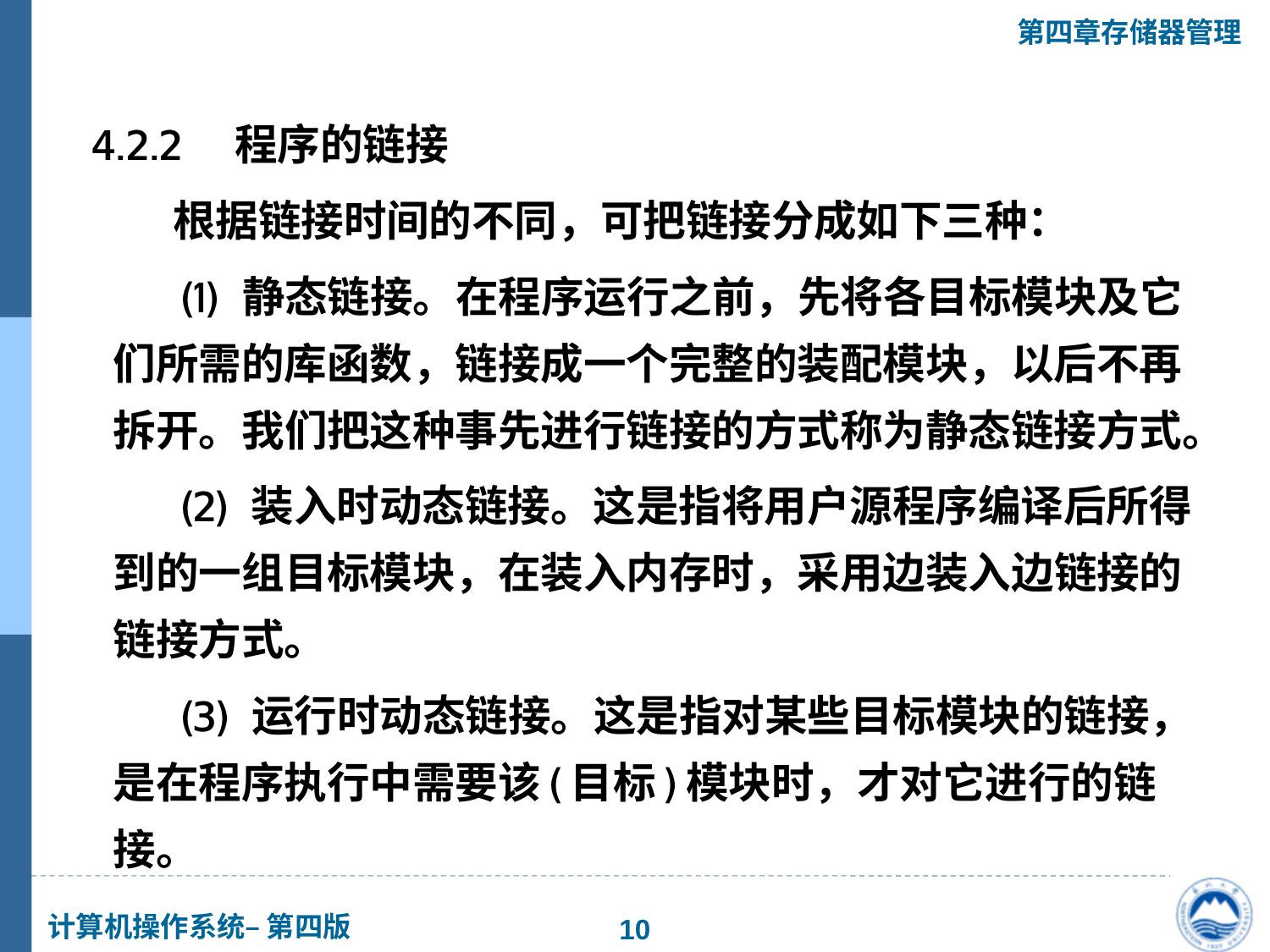

4.2.2　程序的链接
　　 根据链接时间的不同，可把链接分成如下三种：
　　 (1) 静态链接。在程序运行之前，先将各目标模块及它们所需的库函数，链接成一个完整的装配模块，以后不再拆开。我们把这种事先进行链接的方式称为静态链接方式。
　　 (2) 装入时动态链接。这是指将用户源程序编译后所得到的一组目标模块，在装入内存时，采用边装入边链接的链接方式。
　 　(3) 运行时动态链接。这是指对某些目标模块的链接，是在程序执行中需要该(目标)模块时，才对它进行的链接。